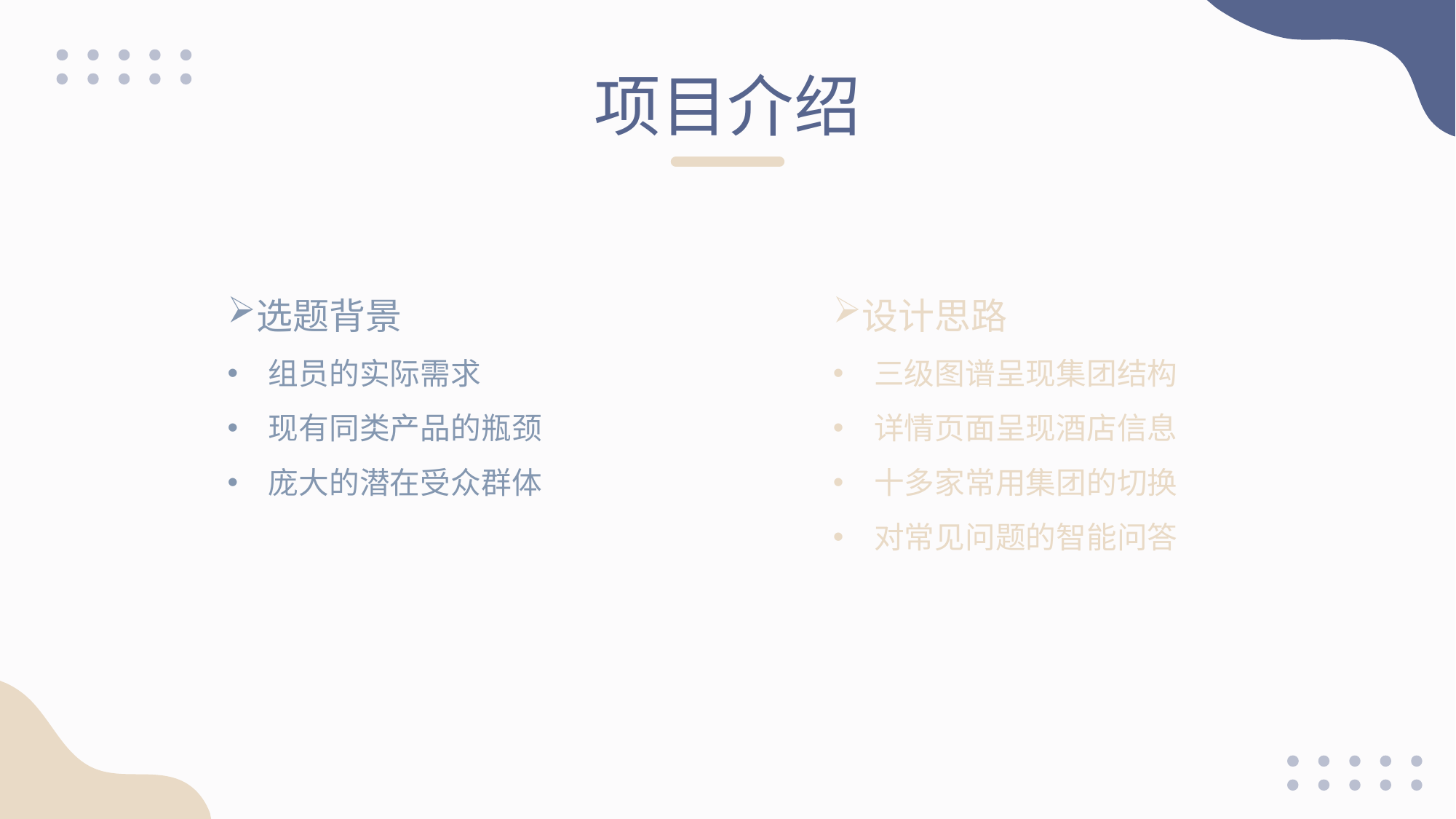

项目介绍
选题背景
组员的实际需求
现有同类产品的瓶颈
庞大的潜在受众群体
设计思路
三级图谱呈现集团结构
详情页面呈现酒店信息
十多家常用集团的切换
对常见问题的智能问答